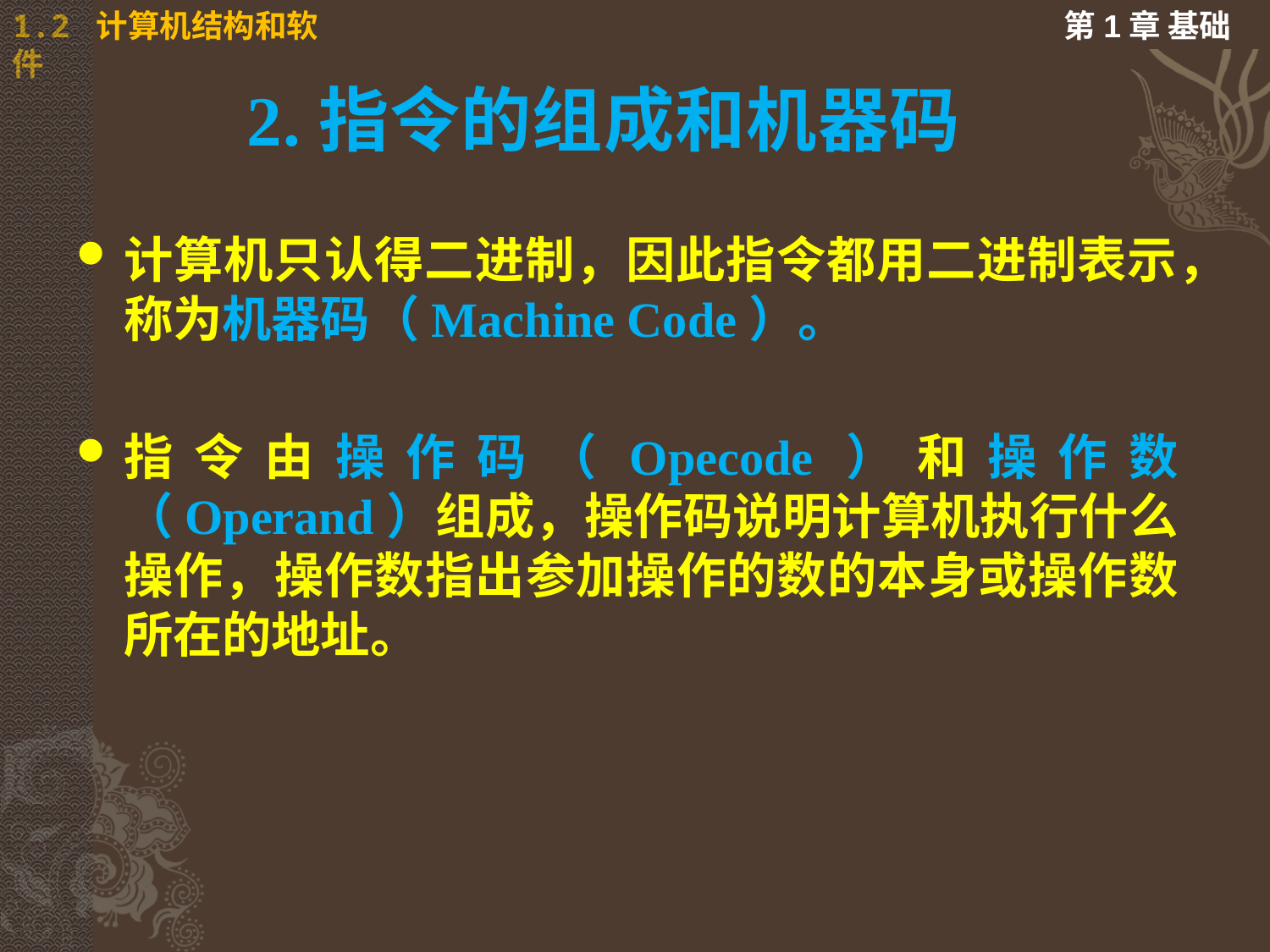

# 2.指令的组成和机器码
计算机只认得二进制，因此指令都用二进制表示，称为机器码（Machine Code）。

指令由操作码（Opecode）和操作数（Operand）组成，操作码说明计算机执行什么操作，操作数指出参加操作的数的本身或操作数所在的地址。